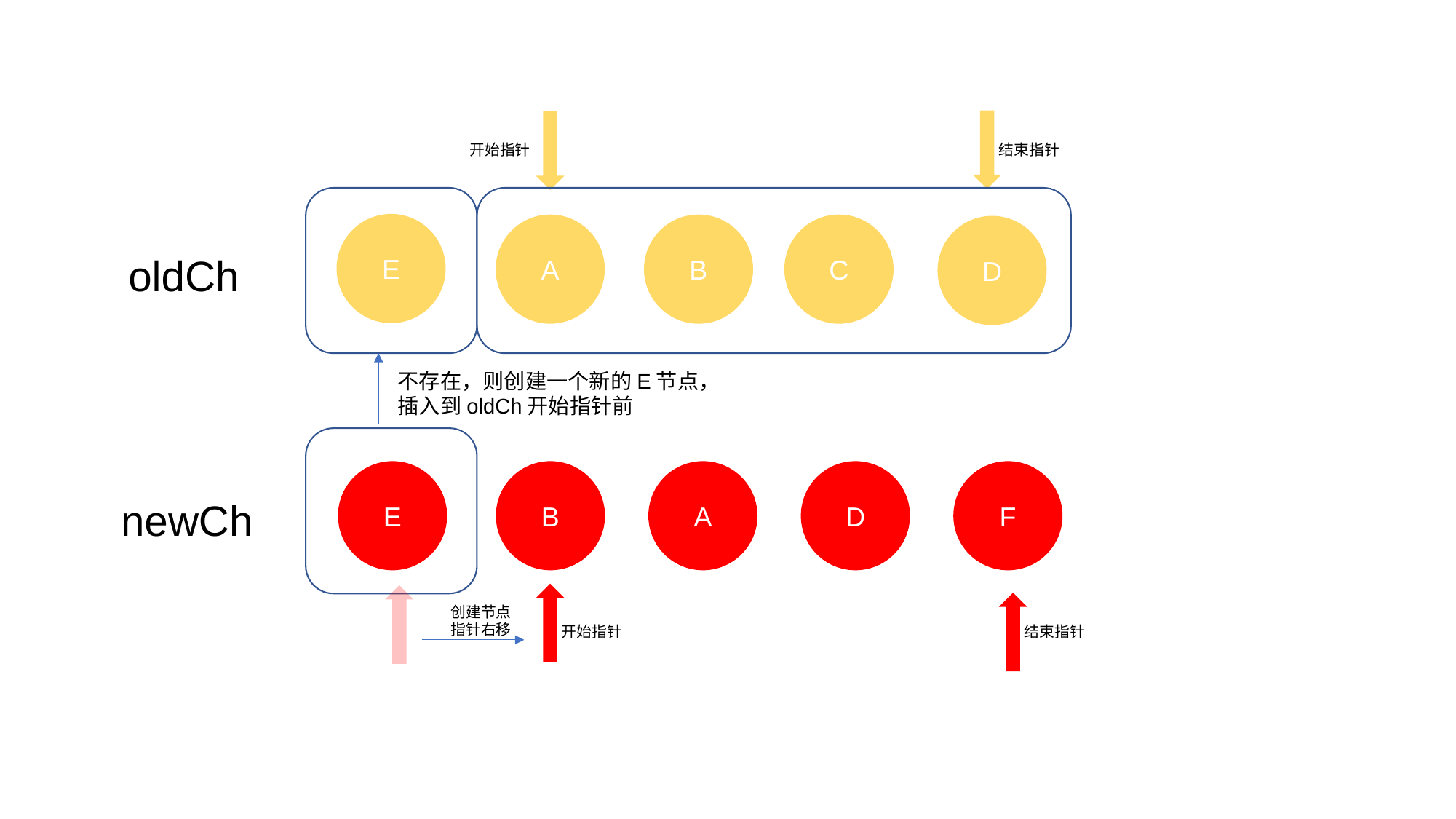

开始指针
结束指针

E
A
B
C
D
oldCh
不存在，则创建一个新的E节点，
插入到oldCh开始指针前

E
B
A
D
F
newCh

创建节点
指针右移
开始指针
结束指针